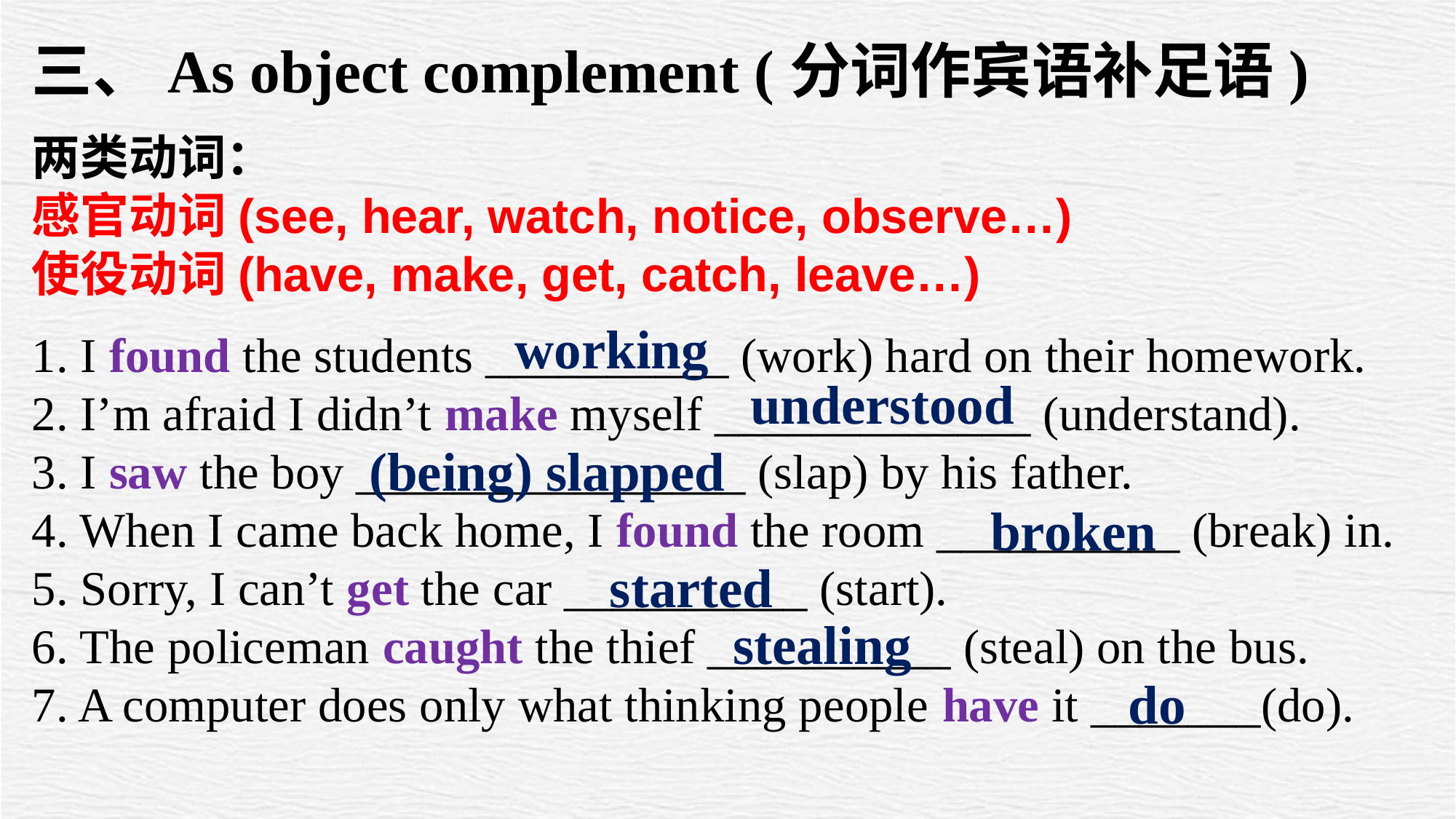

三、As object complement (分词作宾语补足语)
两类动词：
感官动词(see, hear, watch, notice, observe…)
使役动词(have, make, get, catch, leave…)
working
1. I found the students __________ (work) hard on their homework.
2. I’m afraid I didn’t make myself _____________ (understand).
3. I saw the boy ________________ (slap) by his father.
4. When I came back home, I found the room __________ (break) in.
5. Sorry, I can’t get the car __________ (start).
6. The policeman caught the thief __________ (steal) on the bus.
7. A computer does only what thinking people have it _______(do).
understood
(being) slapped
broken
started
stealing
do